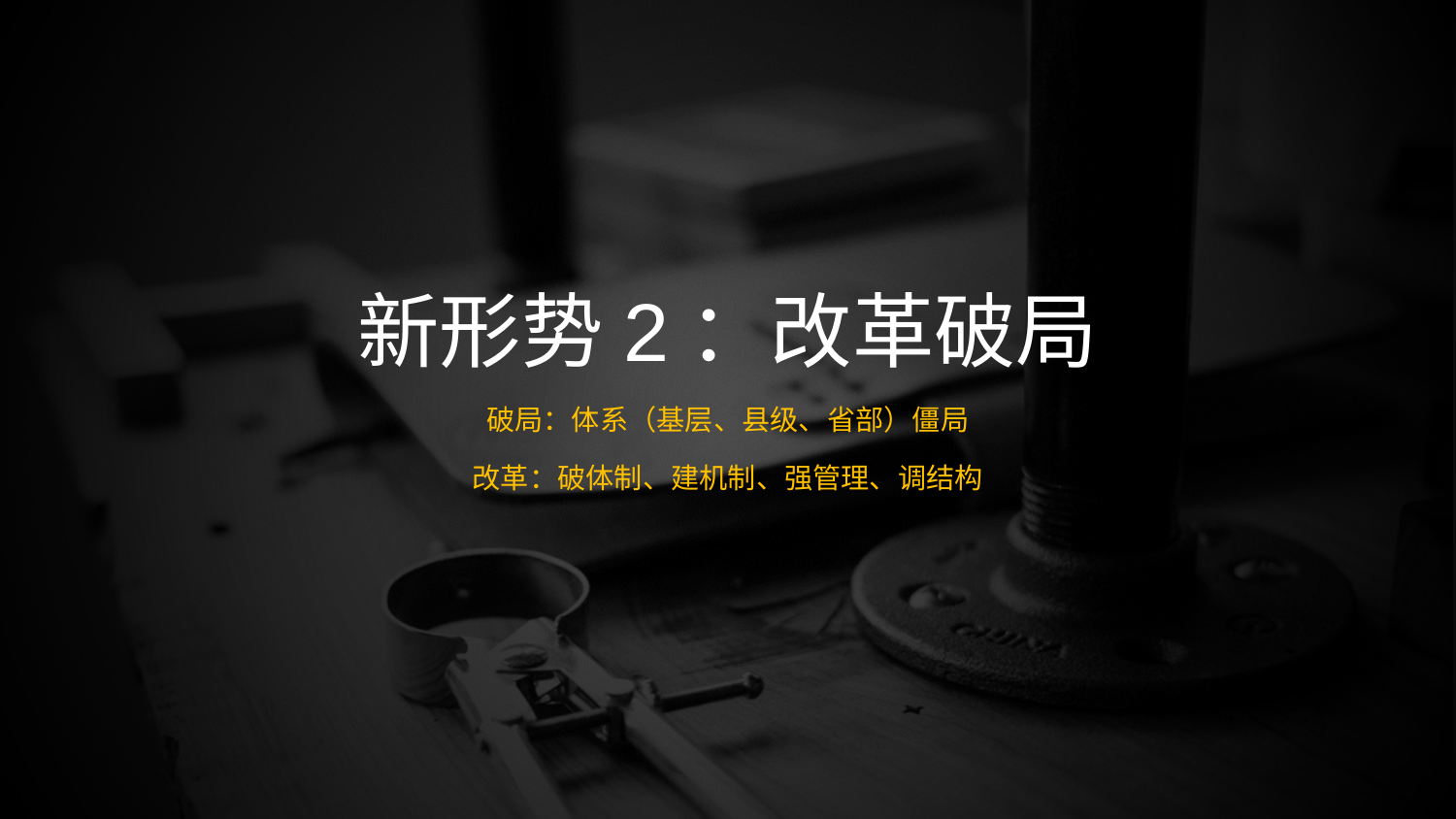

新形势2：改革破局
破局：体系（基层、县级、省部）僵局
改革：破体制、建机制、强管理、调结构